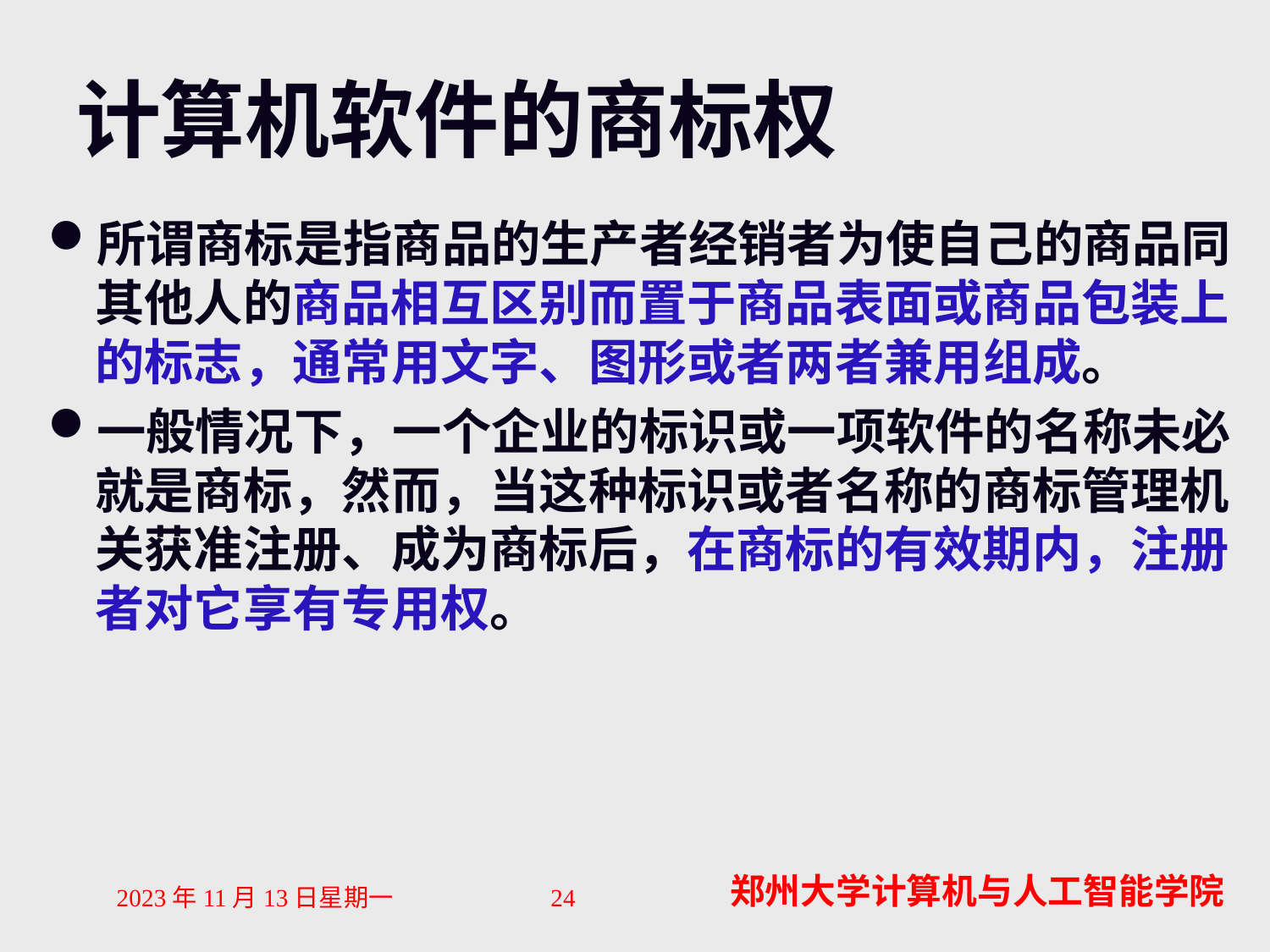

# 计算机软件的商标权
所谓商标是指商品的生产者经销者为使自己的商品同其他人的商品相互区别而置于商品表面或商品包装上的标志，通常用文字、图形或者两者兼用组成。
一般情况下，一个企业的标识或一项软件的名称未必就是商标，然而，当这种标识或者名称的商标管理机关获准注册、成为商标后，在商标的有效期内，注册者对它享有专用权。